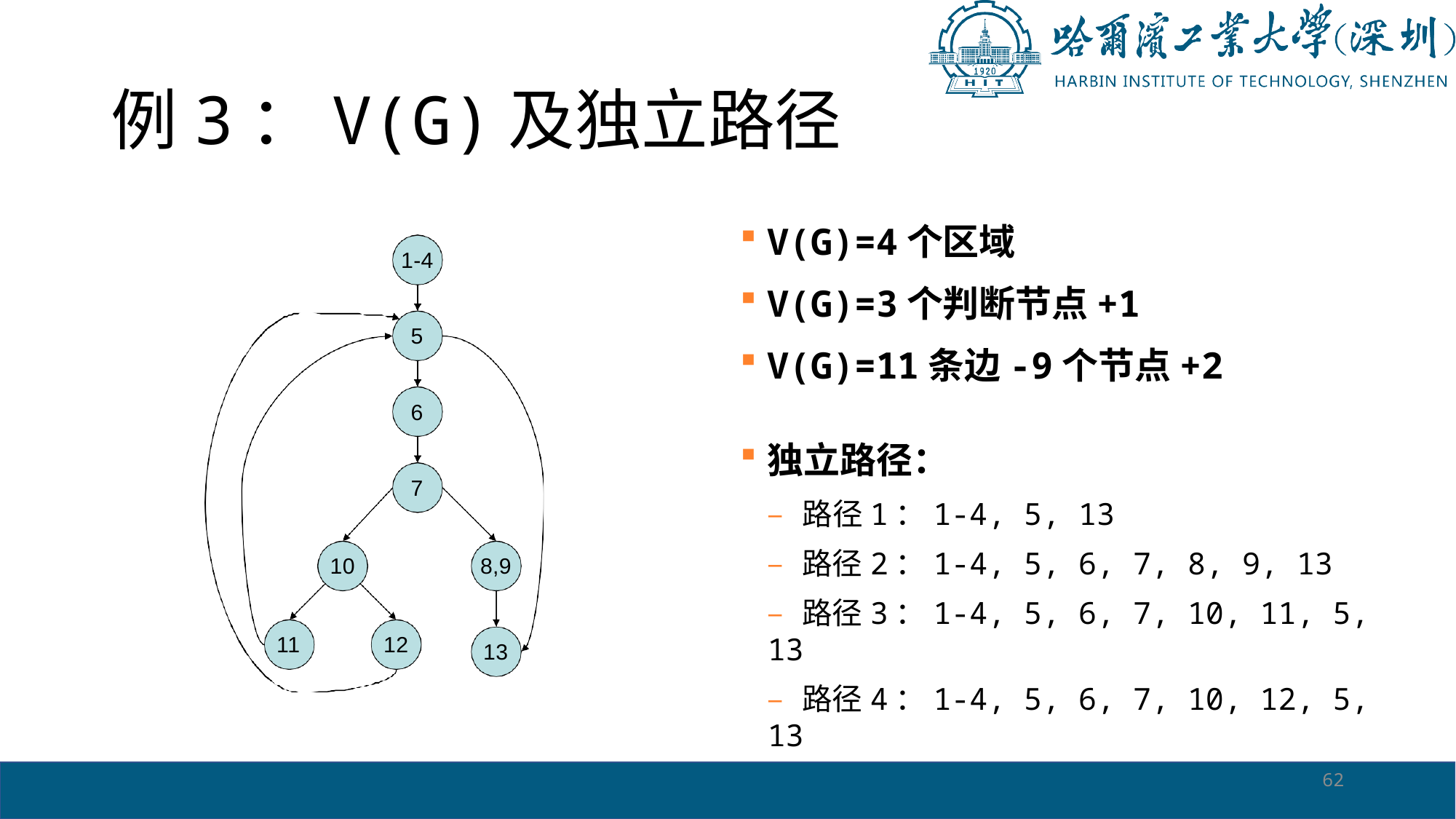

# 例3：V(G)及独立路径
V(G)=4个区域
V(G)=3个判断节点+1
V(G)=11条边-9个节点+2

1-4
5
6
独立路径：
– 路径1：1-4, 5, 13
– 路径2：1-4, 5, 6, 7, 8, 9, 13
– 路径3：1-4, 5, 6, 7, 10, 11, 5, 13
– 路径4：1-4, 5, 6, 7, 10, 12, 5, 13
7
10
8,9
11
12
13
62